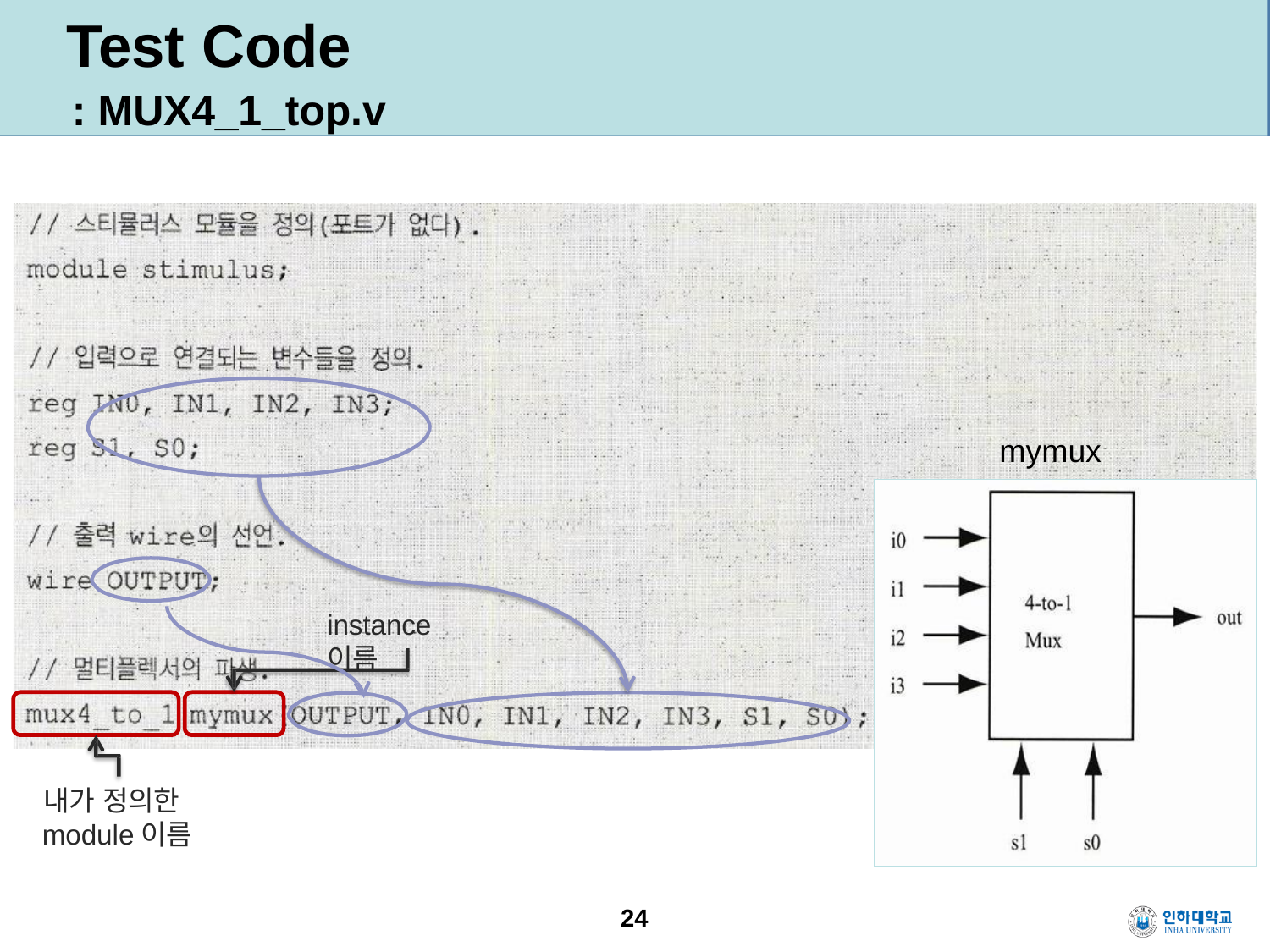

# Test Code
: MUX4_1_top.v

mymux

instance이름

내가 정의한
module이름
24